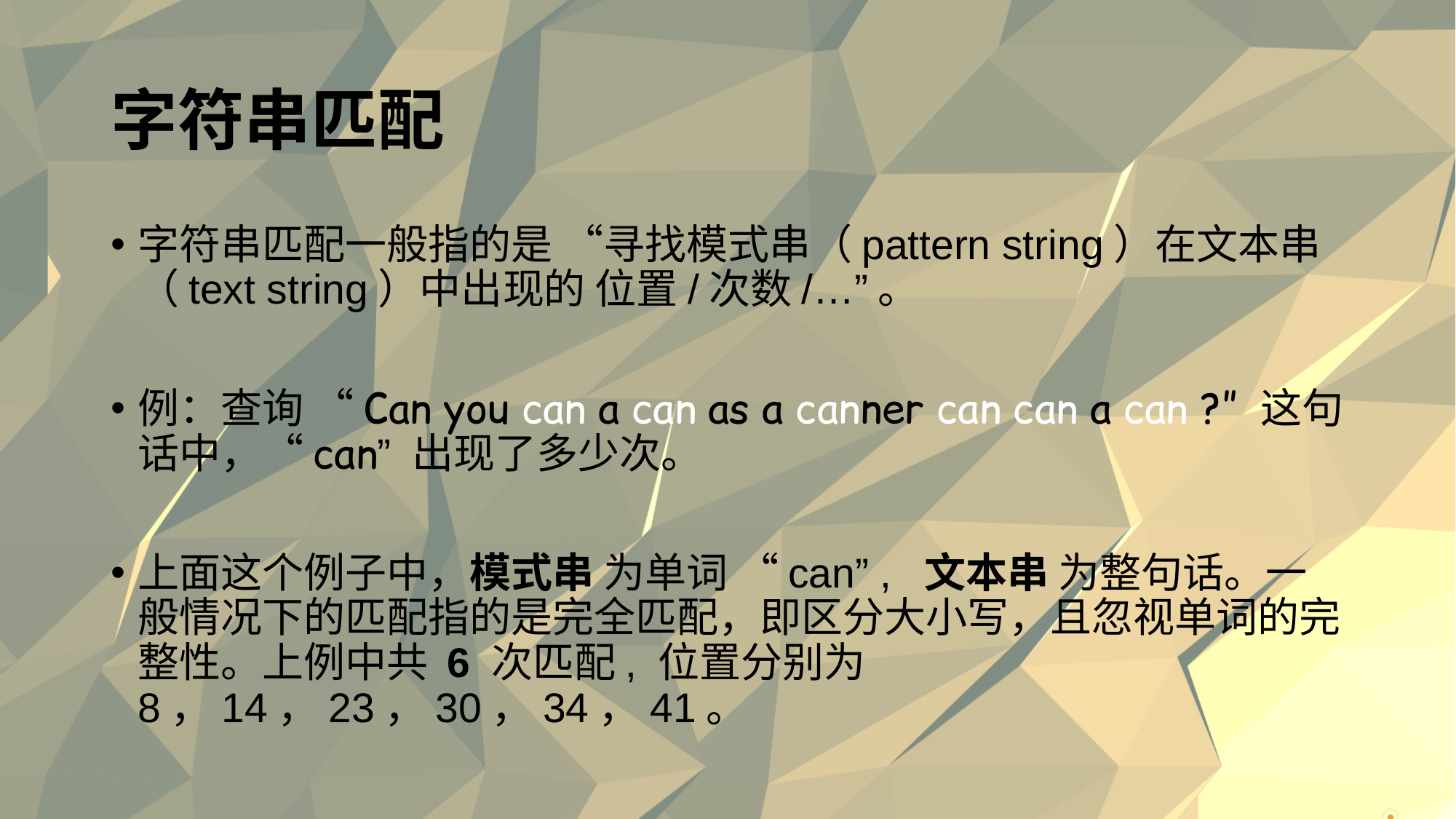

# 字符串匹配
字符串匹配一般指的是 “寻找模式串（pattern string）在文本串（text string）中出现的 位置/次数/…”。

例：查询 “Can you can a can as a canner can can a can ?” 这句话中，“can” 出现了多少次。

上面这个例子中，模式串 为单词 “can” ,  文本串 为整句话。一般情况下的匹配指的是完全匹配，即区分大小写，且忽视单词的完整性。上例中共 6 次匹配, 位置分别为 8，14，23，30，34，41。